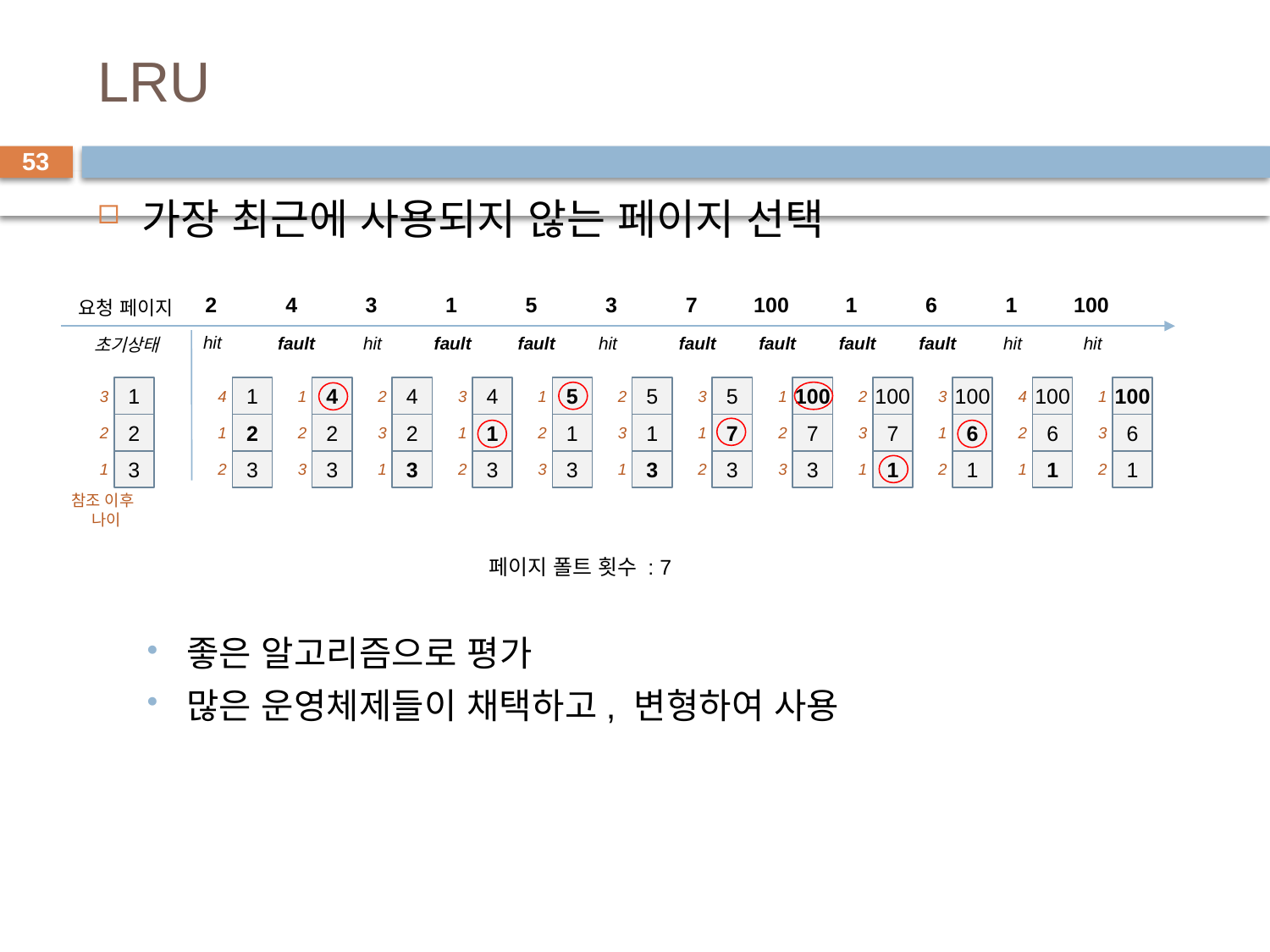

# LRU
53
가장 최근에 사용되지 않는 페이지 선택

좋은 알고리즘으로 평가
많은 운영체제들이 채택하고, 변형하여 사용
2
4
3
1
5
3
7
100
1
6
1
100
요청 페이지
hit
fault
hit
fault
fault
hit
fault
fault
fault
fault
hit
hit
초기상태
5
1
3
3
2
1
1
2
3
4
1
2
1
2
3
1
2
3
4
2
3
2
3
1
4
2
3
3
1
2
4
1
3
1
2
3
2
3
1
5
1
3
3
1
2
5
7
3
1
2
3
2
3
1
100
7
1
3
1
2
100
6
1
4
2
1
100
6
1
1
3
2
100
6
1
100
7
3

참조 이후
 나이
페이지 폴트 횟수 : 7